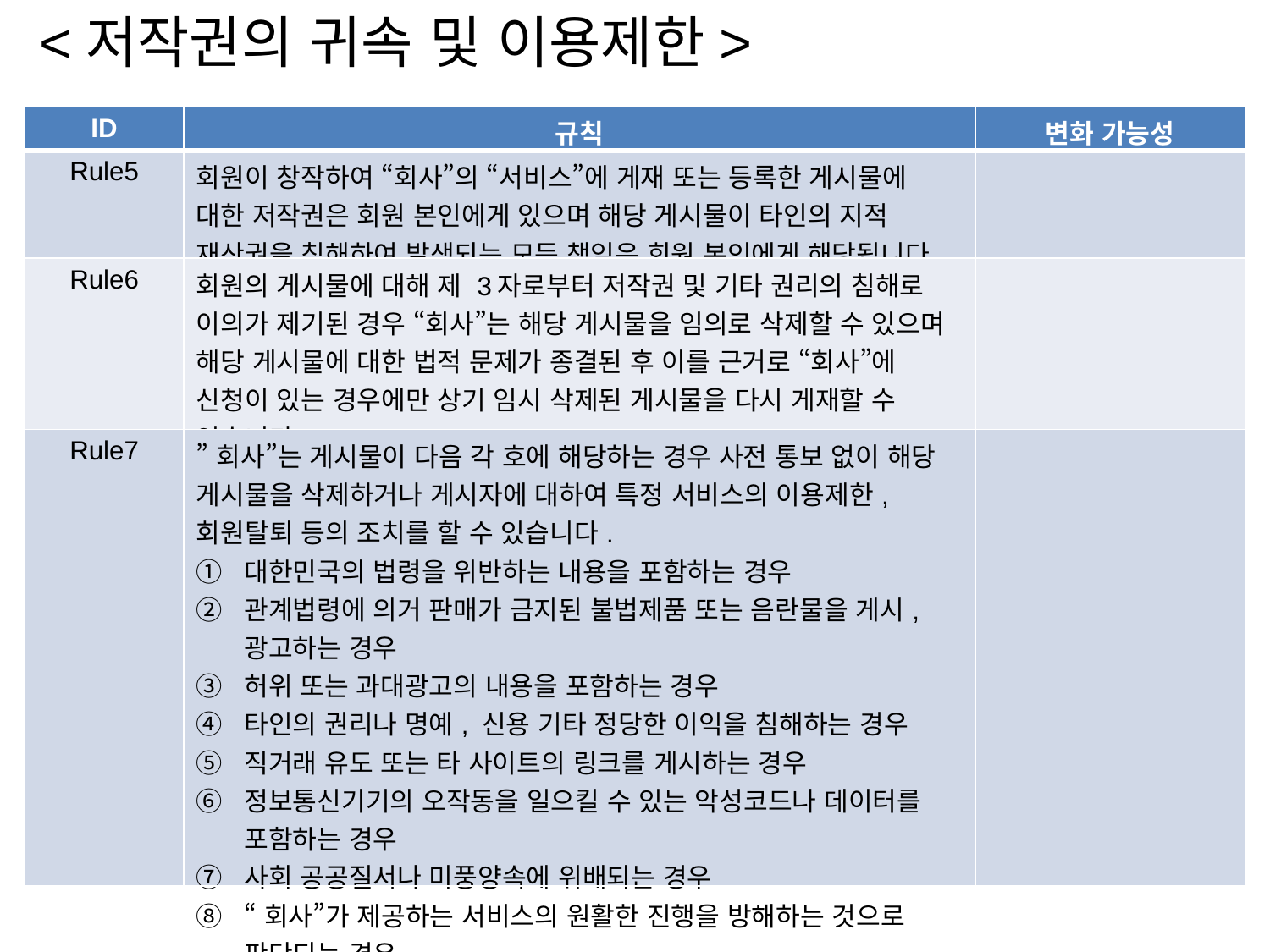

<저작권의 귀속 및 이용제한>
| ID | 규칙 | 변화 가능성 |
| --- | --- | --- |
| Rule5 | 회원이 창작하여 “회사”의 “서비스”에 게재 또는 등록한 게시물에 대한 저작권은 회원 본인에게 있으며 해당 게시물이 타인의 지적 재산권을 침해하여 발생되는 모든 책임은 회원 본인에게 해당됩니다. |  |
| Rule6 | 회원의 게시물에 대해 제 3자로부터 저작권 및 기타 권리의 침해로 이의가 제기된 경우 “회사”는 해당 게시물을 임의로 삭제할 수 있으며 해당 게시물에 대한 법적 문제가 종결된 후 이를 근거로 “회사”에 신청이 있는 경우에만 상기 임시 삭제된 게시물을 다시 게재할 수 있습니다. |  |
| Rule7 | ”회사”는 게시물이 다음 각 호에 해당하는 경우 사전 통보 없이 해당 게시물을 삭제하거나 게시자에 대하여 특정 서비스의 이용제한, 회원탈퇴 등의 조치를 할 수 있습니다. 대한민국의 법령을 위반하는 내용을 포함하는 경우 관계법령에 의거 판매가 금지된 불법제품 또는 음란물을 게시, 광고하는 경우 허위 또는 과대광고의 내용을 포함하는 경우 타인의 권리나 명예, 신용 기타 정당한 이익을 침해하는 경우 직거래 유도 또는 타 사이트의 링크를 게시하는 경우 정보통신기기의 오작동을 일으킬 수 있는 악성코드나 데이터를 포함하는 경우 사회 공공질서나 미풍양속에 위배되는 경우 “회사”가 제공하는 서비스의 원활한 진행을 방해하는 것으로 판단되는 경우 |  |